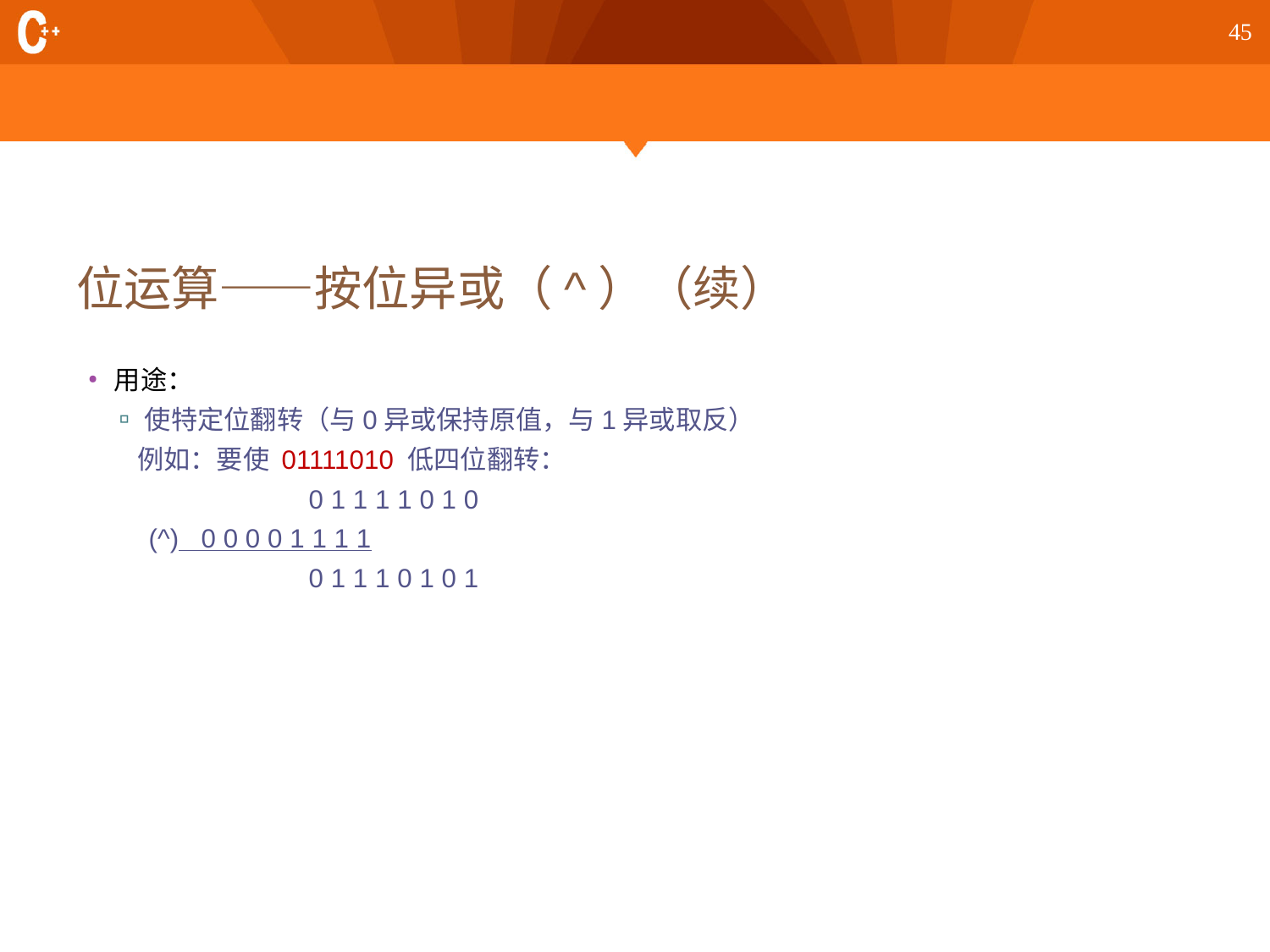

45
# 位运算——按位异或（^）（续）
用途：
使特定位翻转（与0异或保持原值，与1异或取反）
  例如：要使 01111010 低四位翻转：
	  	     0 1 1 1 1 0 1 0
    (^)   0 0 0 0 1 1 1 1
		     0 1 1 1 0 1 0 1